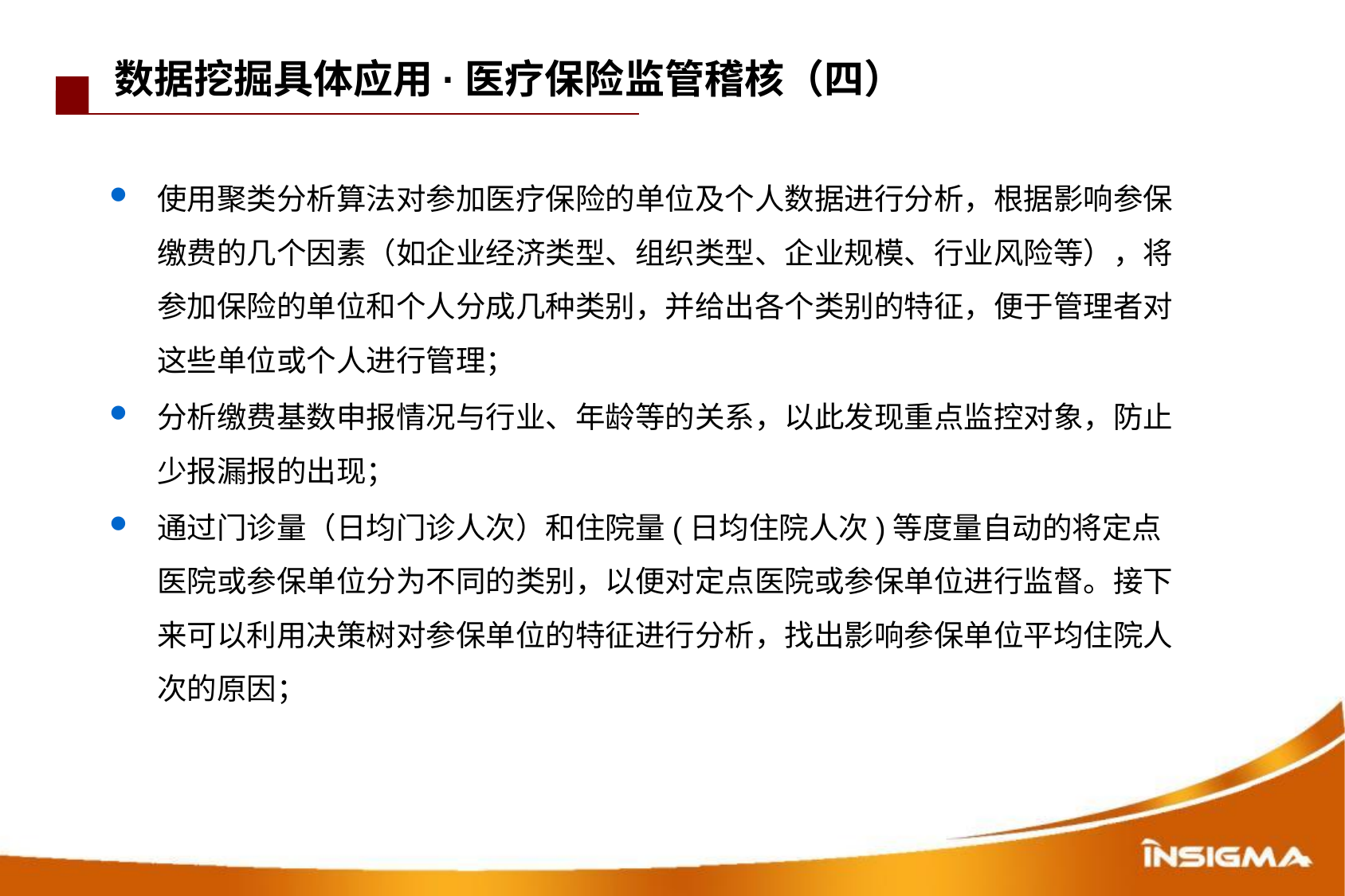

数据挖掘具体应用·医疗保险监管稽核（四）

使用聚类分析算法对参加医疗保险的单位及个人数据进行分析，根据影响参保缴费的几个因素（如企业经济类型、组织类型、企业规模、行业风险等），将参加保险的单位和个人分成几种类别，并给出各个类别的特征，便于管理者对这些单位或个人进行管理；
分析缴费基数申报情况与行业、年龄等的关系，以此发现重点监控对象，防止少报漏报的出现；
通过门诊量（日均门诊人次）和住院量(日均住院人次)等度量自动的将定点医院或参保单位分为不同的类别，以便对定点医院或参保单位进行监督。接下来可以利用决策树对参保单位的特征进行分析，找出影响参保单位平均住院人次的原因；